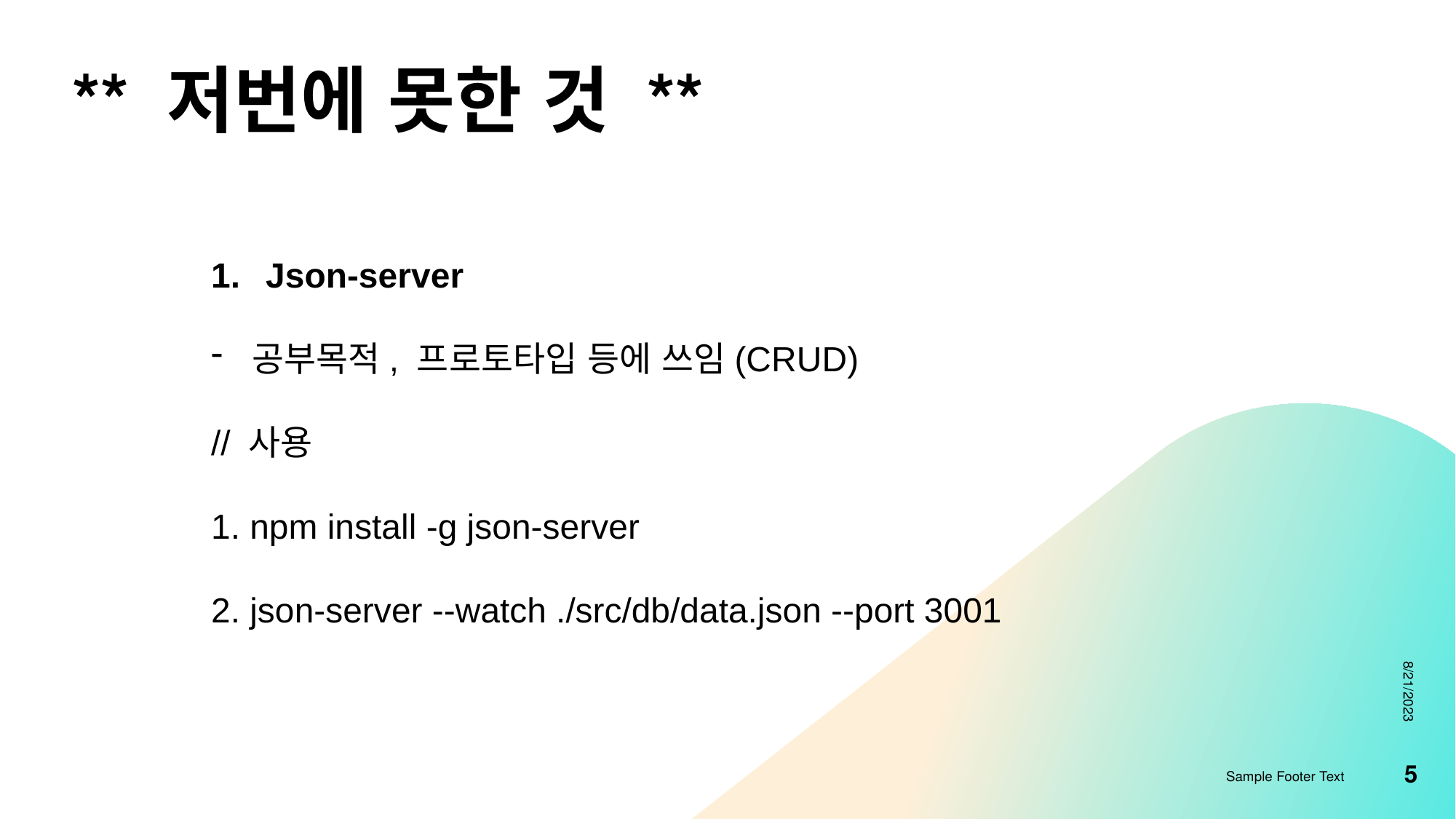

# ** 저번에 못한 것 **
Json-server
공부목적, 프로토타입 등에 쓰임(CRUD)
// 사용
1. npm install -g json-server
2. json-server --watch ./src/db/data.json --port 3001
8/21/2023
Sample Footer Text
5